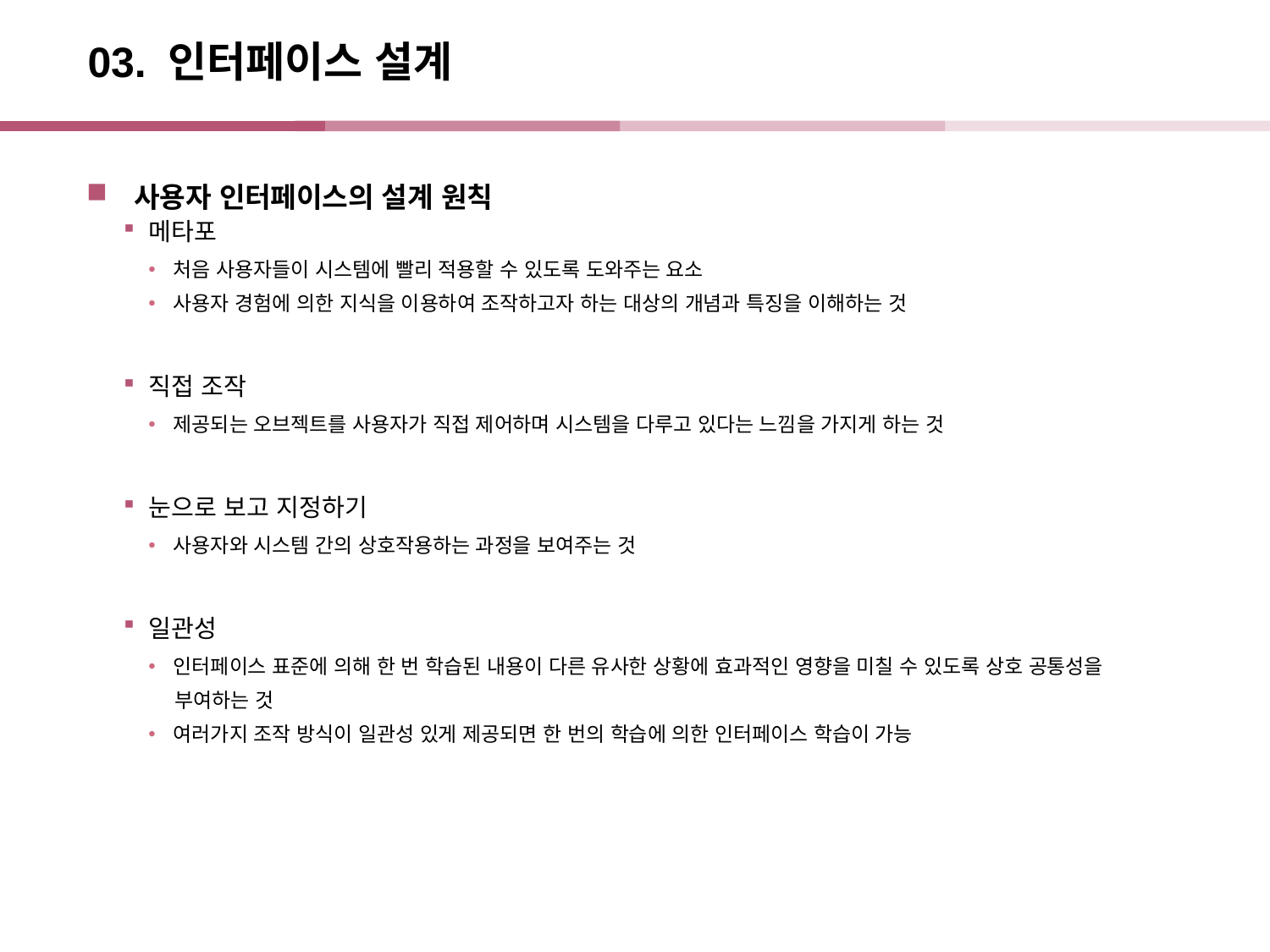

# 03. 인터페이스 설계
사용자 인터페이스의 설계 원칙
메타포
처음 사용자들이 시스템에 빨리 적용할 수 있도록 도와주는 요소
사용자 경험에 의한 지식을 이용하여 조작하고자 하는 대상의 개념과 특징을 이해하는 것

직접 조작
제공되는 오브젝트를 사용자가 직접 제어하며 시스템을 다루고 있다는 느낌을 가지게 하는 것

눈으로 보고 지정하기
사용자와 시스템 간의 상호작용하는 과정을 보여주는 것

일관성
인터페이스 표준에 의해 한 번 학습된 내용이 다른 유사한 상황에 효과적인 영향을 미칠 수 있도록 상호 공통성을
    부여하는 것
여러가지 조작 방식이 일관성 있게 제공되면 한 번의 학습에 의한 인터페이스 학습이 가능